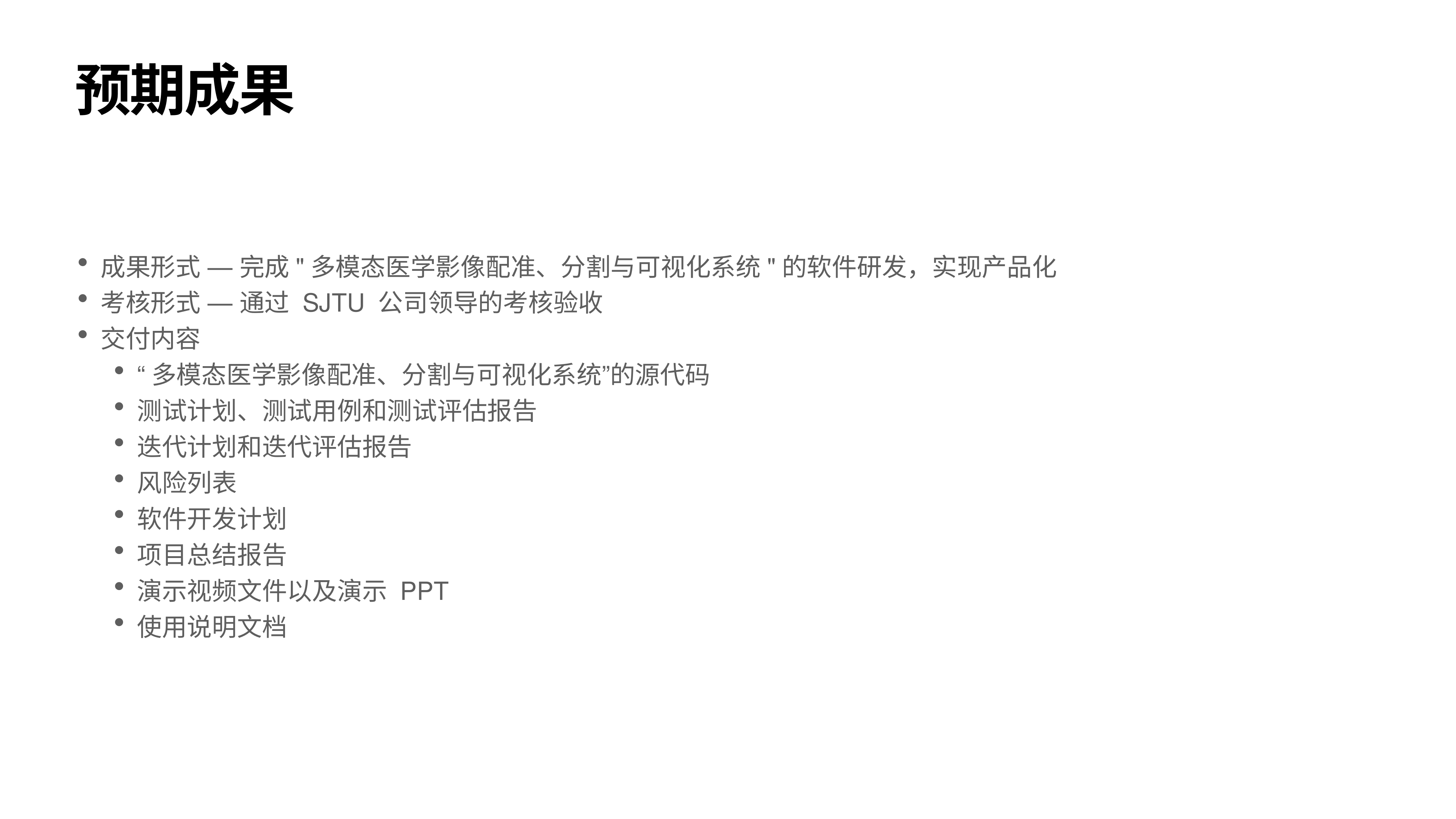

# 预期成果
成果形式 — 完成"多模态医学影像配准、分割与可视化系统"的软件研发，实现产品化
考核形式 — 通过 SJTU 公司领导的考核验收
交付内容
“多模态医学影像配准、分割与可视化系统”的源代码
测试计划、测试用例和测试评估报告
迭代计划和迭代评估报告
风险列表
软件开发计划
项目总结报告
演示视频文件以及演示 PPT
使用说明文档